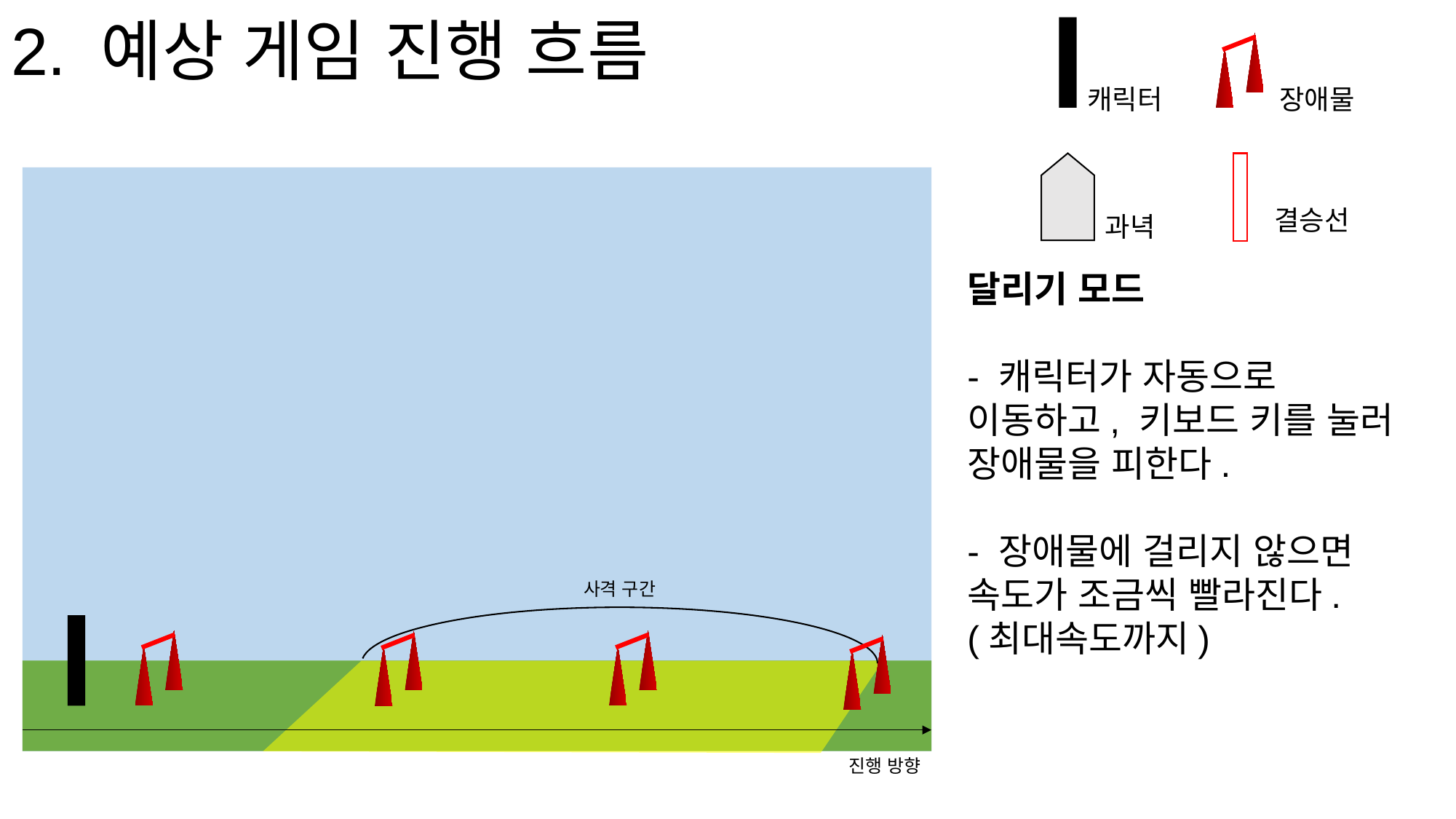

# 2. 예상 게임 진행 흐름

캐릭터
장애물

결승선
과녁

달리기 모드

- 캐릭터가 자동으로 이동하고, 키보드 키를 눌러
장애물을 피한다.

- 장애물에 걸리지 않으면 속도가 조금씩 빨라진다.
(최대속도까지)
사격 구간

진행 방향